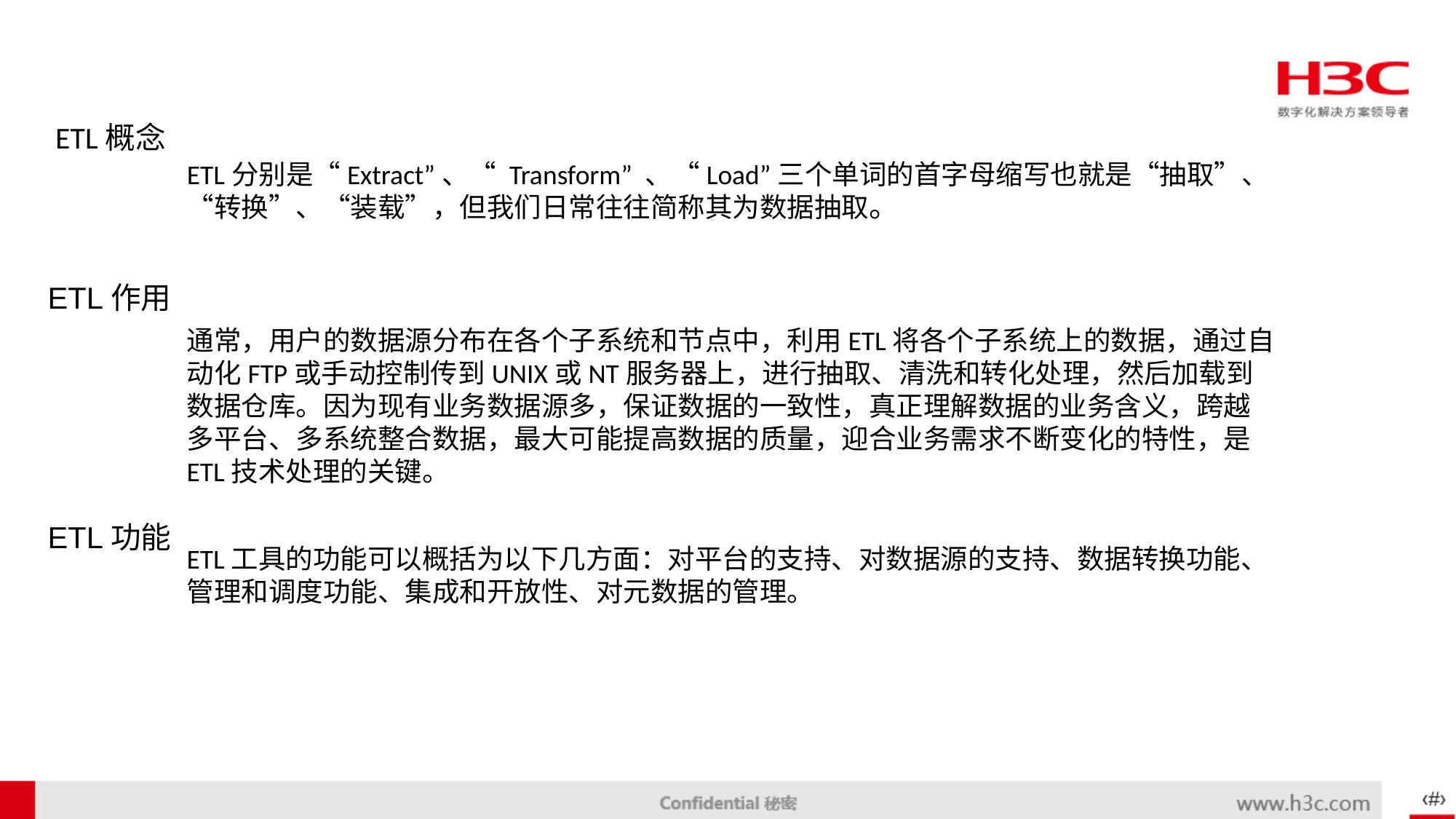

# ETL概念
ETL分别是“Extract”、“ Transform” 、“Load”三个单词的首字母缩写也就是“抽取”、“转换”、“装载”，但我们日常往往简称其为数据抽取。
ETL作用
通常，用户的数据源分布在各个子系统和节点中，利用ETL将各个子系统上的数据，通过自动化FTP或手动控制传到UNIX或NT服务器上，进行抽取、清洗和转化处理，然后加载到数据仓库。因为现有业务数据源多，保证数据的一致性，真正理解数据的业务含义，跨越多平台、多系统整合数据，最大可能提高数据的质量，迎合业务需求不断变化的特性，是ETL技术处理的关键。
ETL功能
ETL工具的功能可以概括为以下几方面：对平台的支持、对数据源的支持、数据转换功能、管理和调度功能、集成和开放性、对元数据的管理。